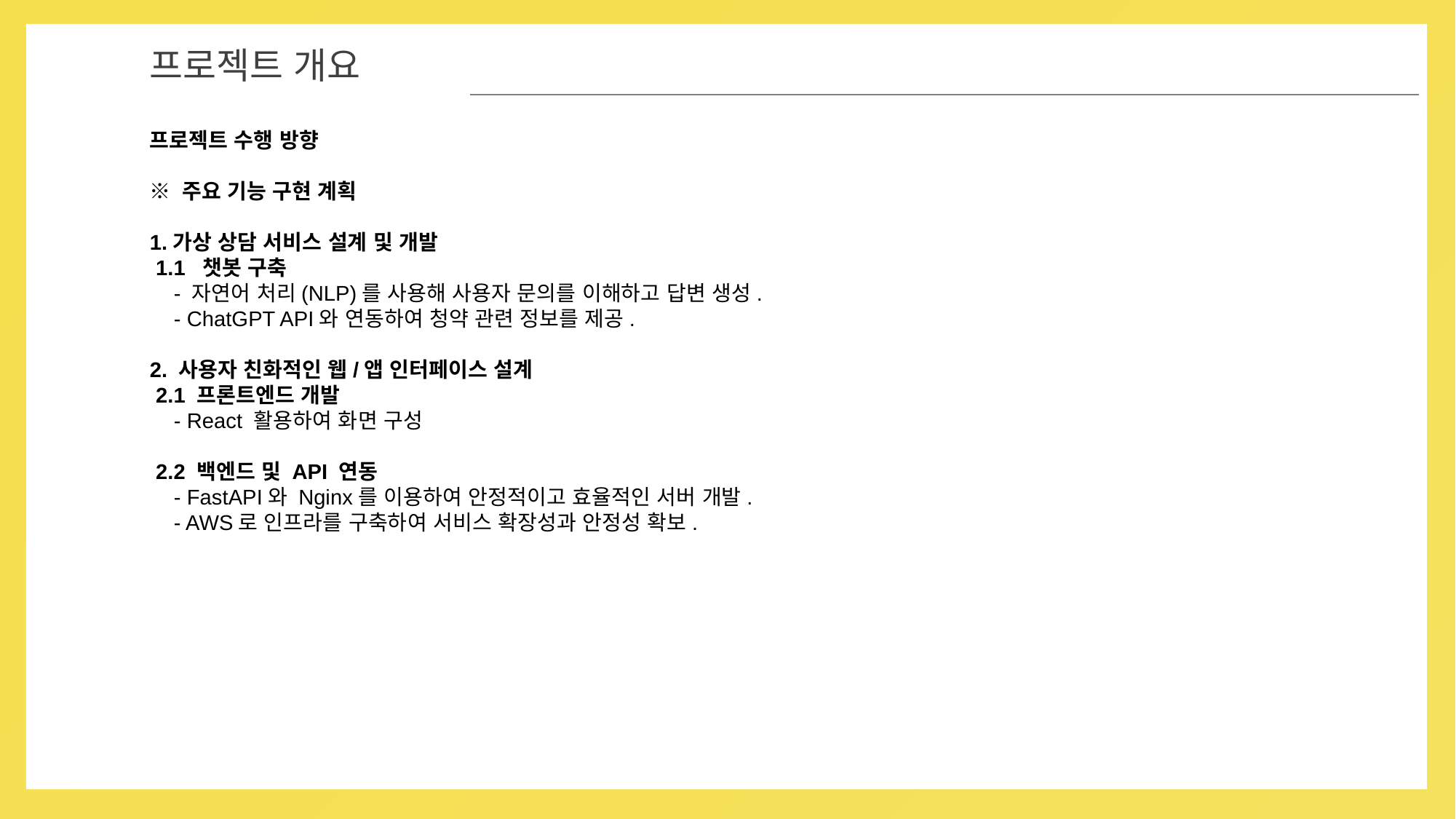

01

프로젝트 개요
프로젝트 수행 방향
※ 주요 기능 구현 계획

1.가상 상담 서비스 설계 및 개발
 1.1  챗봇 구축
    - 자연어 처리(NLP)를 사용해 사용자 문의를 이해하고 답변 생성.
    - ChatGPT API와 연동하여 청약 관련 정보를 제공.

2. 사용자 친화적인 웹/앱 인터페이스 설계
 2.1 프론트엔드 개발
    - React 활용하여 화면 구성

 2.2 백엔드 및 API 연동
    - FastAPI와 Nginx를 이용하여 안정적이고 효율적인 서버 개발.
    - AWS로 인프라를 구축하여 서비스 확장성과 안정성 확보.